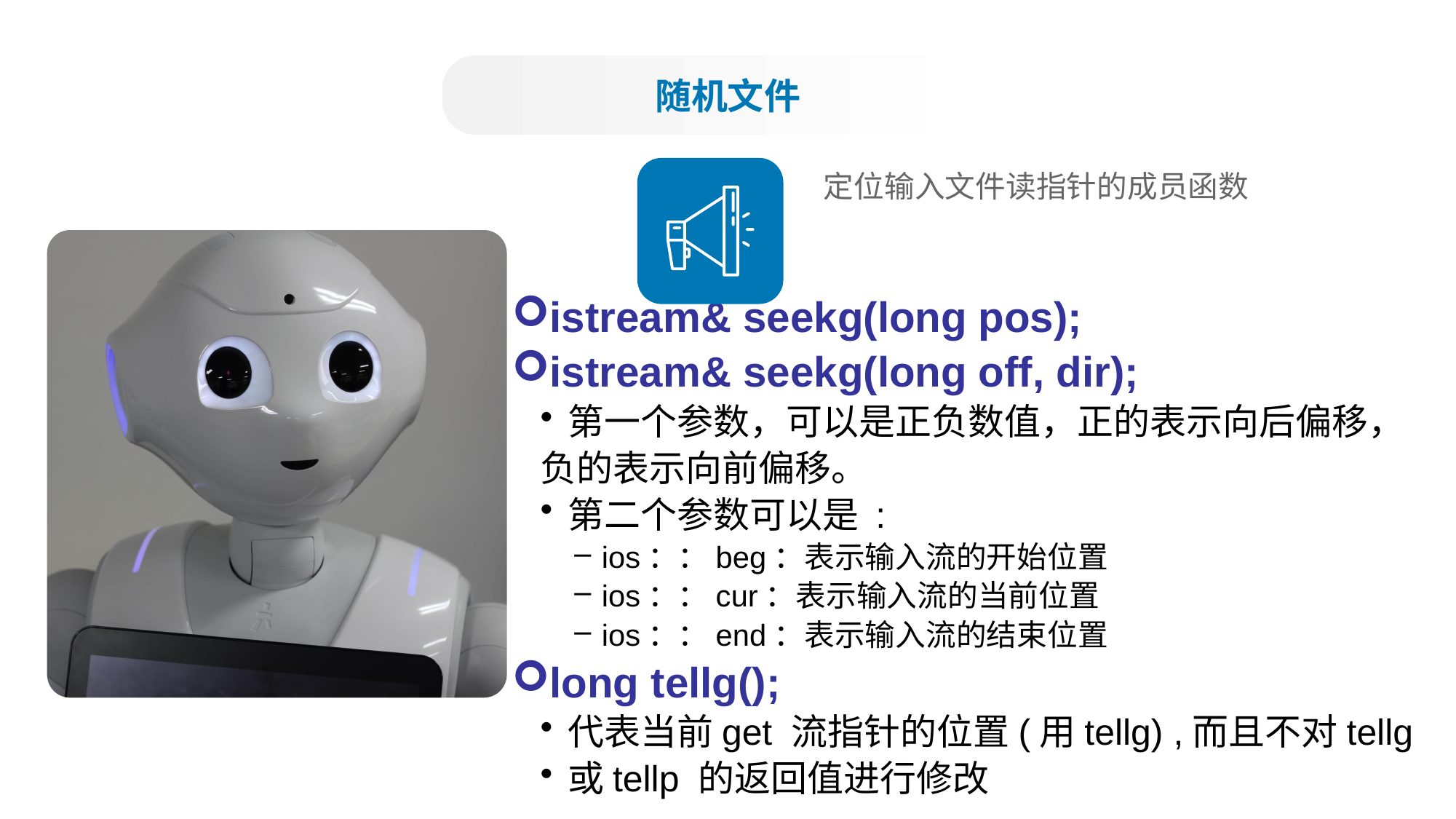

随机文件

定位输入文件读指针的成员函数

istream& seekg(long pos);
istream& seekg(long off, dir);
第一个参数，可以是正负数值，正的表示向后偏移，
负的表示向前偏移。
第二个参数可以是 :
ios：：beg：表示输入流的开始位置
ios：：cur：表示输入流的当前位置
ios：：end：表示输入流的结束位置
long tellg();
代表当前get 流指针的位置(用tellg) ,而且不对tellg
或tellp 的返回值进行修改